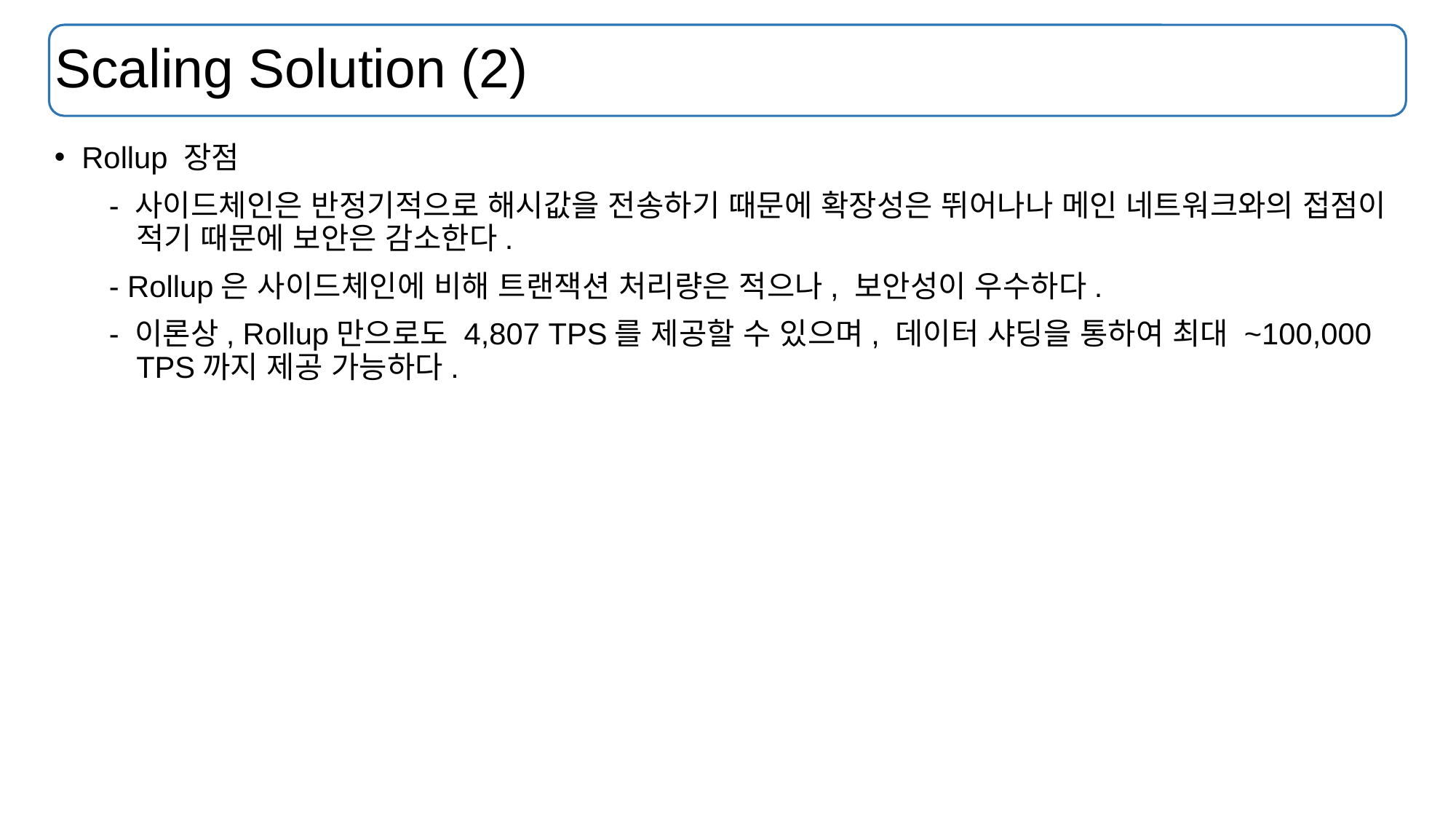

# Scaling Solution (2)
Rollup 장점
- 사이드체인은 반정기적으로 해시값을 전송하기 때문에 확장성은 뛰어나나 메인 네트워크와의 접점이 적기 때문에 보안은 감소한다.
- Rollup은 사이드체인에 비해 트랜잭션 처리량은 적으나, 보안성이 우수하다.
- 이론상, Rollup만으로도 4,807 TPS를 제공할 수 있으며, 데이터 샤딩을 통하여 최대 ~100,000 TPS까지 제공 가능하다.
9